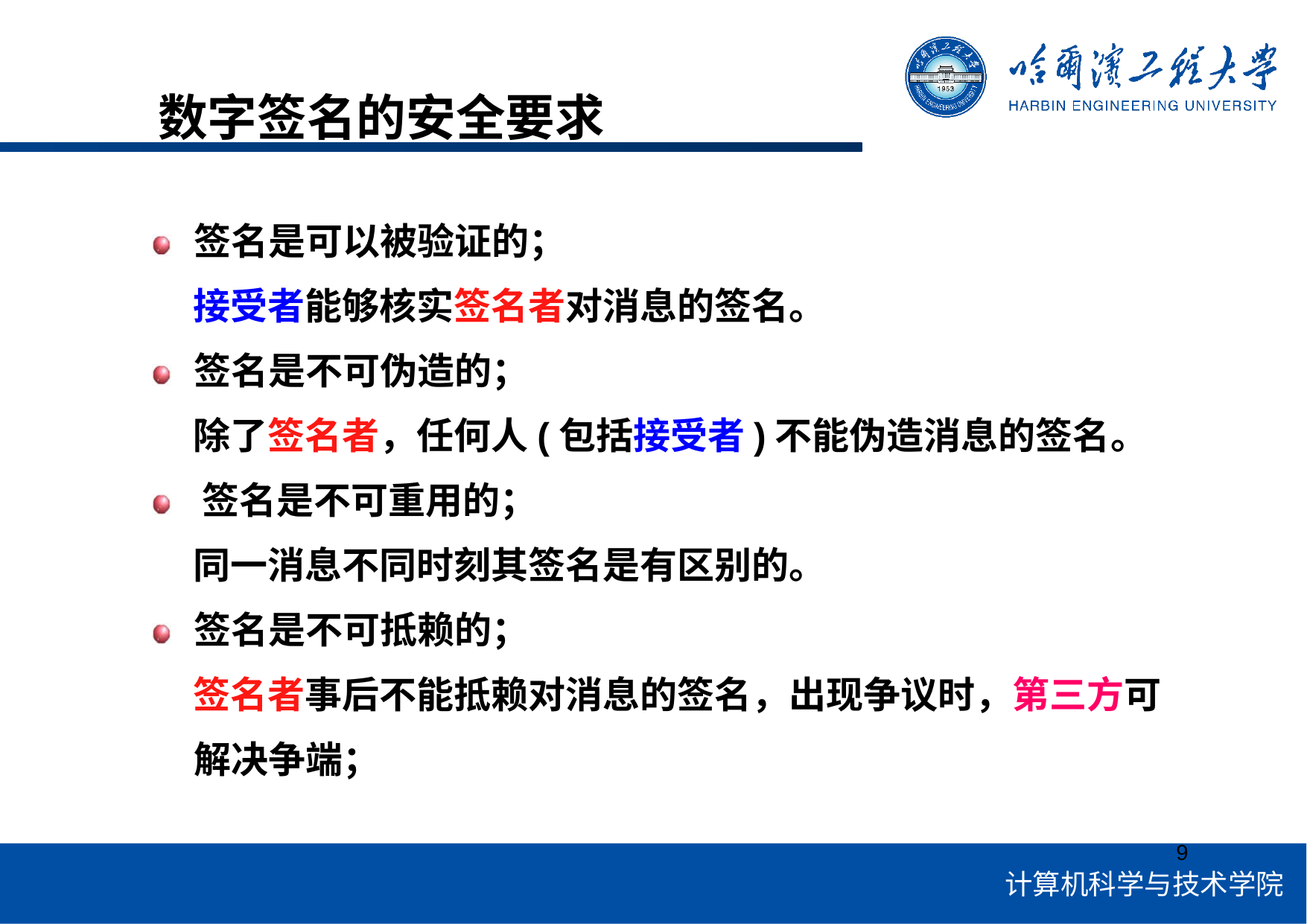

# 数字签名的安全要求
签名是可以被验证的；
接受者能够核实签名者对消息的签名。 签名是不可伪造的；
除了签名者，任何人(包括接受者)不能伪造消息的签名。 签名是不可重用的；
同一消息不同时刻其签名是有区别的。 签名是不可抵赖的；
签名者事后不能抵赖对消息的签名，出现争议时，第三方可 解决争端；

9